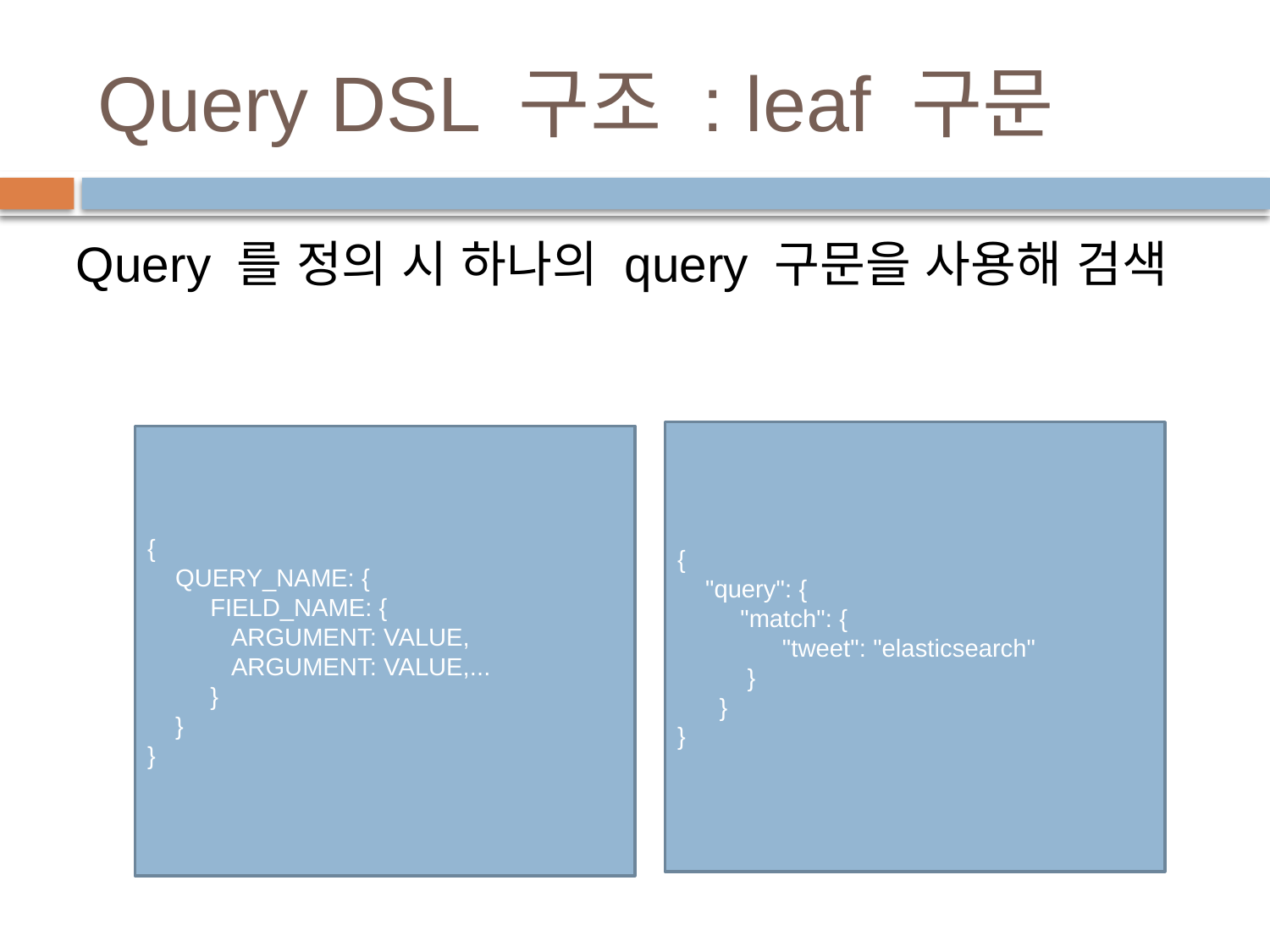

# Query DSL 구조 : leaf 구문
Query 를 정의 시 하나의 query 구문을 사용해 검색
{
    "query": {
         "match": {
               "tweet": "elasticsearch"
          }
      }
}
{
    QUERY_NAME: {
         FIELD_NAME: {
            ARGUMENT: VALUE,
            ARGUMENT: VALUE,...
         }
    }
}